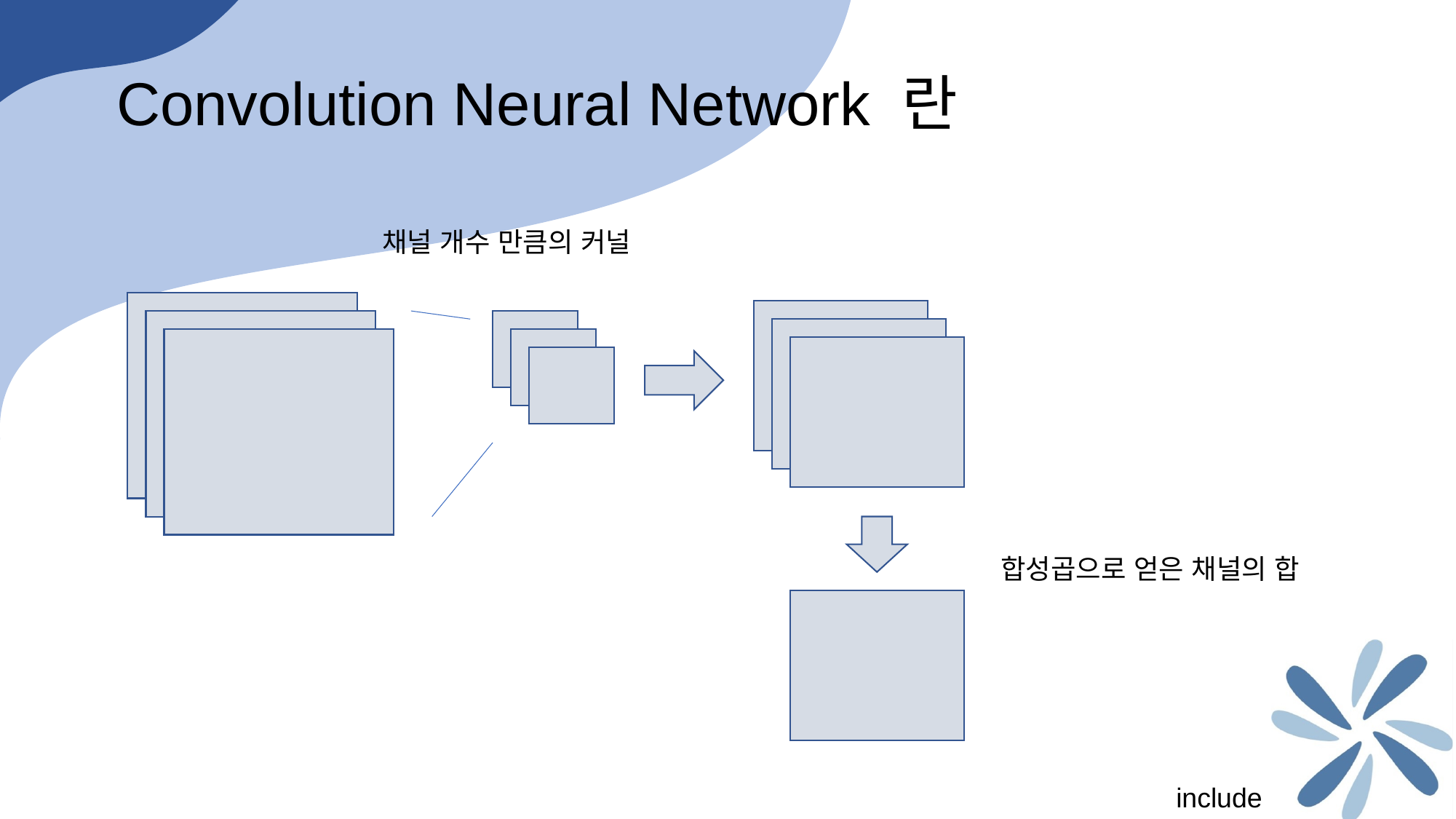

Convolution Neural Network 란

채널 개수 만큼의 커널

합성곱으로 얻은 채널의 합